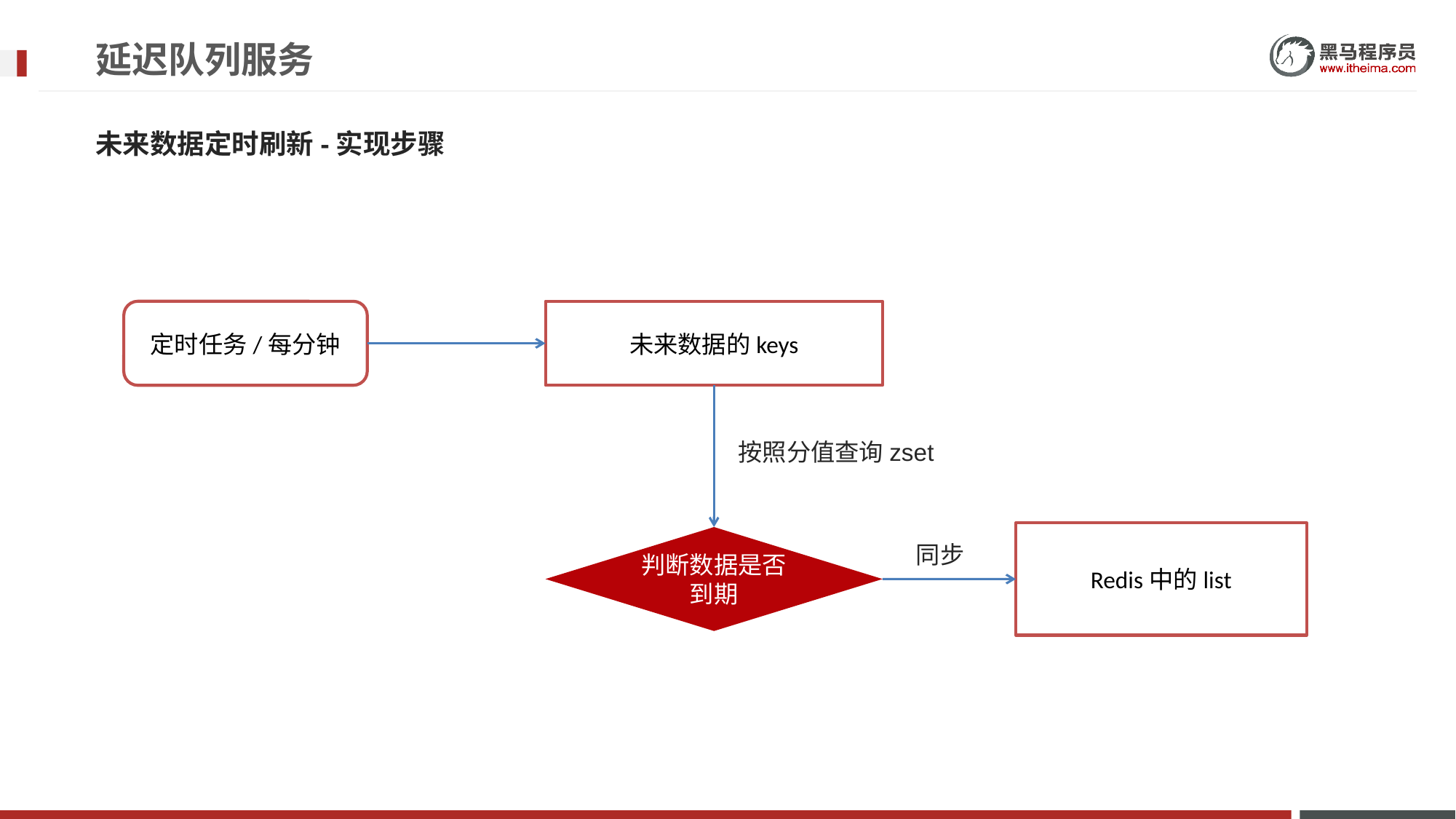

# 延迟队列服务
未来数据定时刷新-实现步骤
定时任务/每分钟
未来数据的keys
按照分值查询zset
同步
Redis中的list
判断数据是否到期